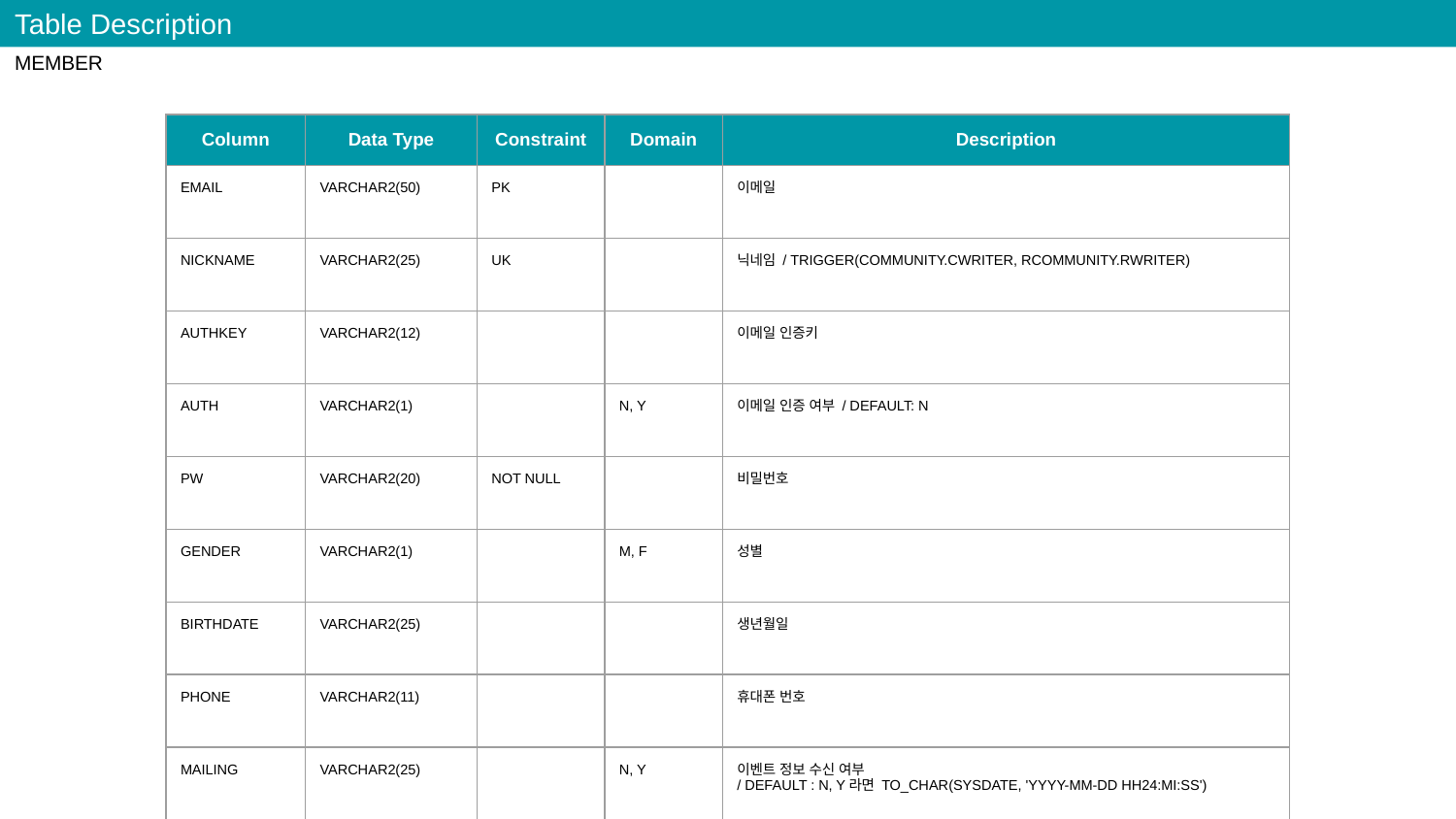

Table Description
MEMBER
| Column | Data Type | Constraint | Domain | Description |
| --- | --- | --- | --- | --- |
| EMAIL | VARCHAR2(50) | PK |  | 이메일 |
| NICKNAME | VARCHAR2(25) | UK |  | 닉네임 / TRIGGER(COMMUNITY.CWRITER, RCOMMUNITY.RWRITER) |
| AUTHKEY | VARCHAR2(12) |  |  | 이메일 인증키 |
| AUTH | VARCHAR2(1) |  | N, Y | 이메일 인증 여부 / DEFAULT: N |
| PW | VARCHAR2(20) | NOT NULL |  | 비밀번호 |
| GENDER | VARCHAR2(1) |  | M, F | 성별 |
| BIRTHDATE | VARCHAR2(25) |  |  | 생년월일 |
| PHONE | VARCHAR2(11) |  |  | 휴대폰 번호 |
| MAILING | VARCHAR2(25) |  | N, Y | 이벤트 정보 수신 여부 / DEFAULT : N, Y라면 TO\_CHAR(SYSDATE, 'YYYY-MM-DD HH24:MI:SS') |
| REQAGR | VARCHAR2(25) | NOT NULL |  | 필수 항목 동의 날짜 / DEFAULT: TO\_CHAR(SYSDATE, 'YYYY-MM-DD HH24:MI:SS') |